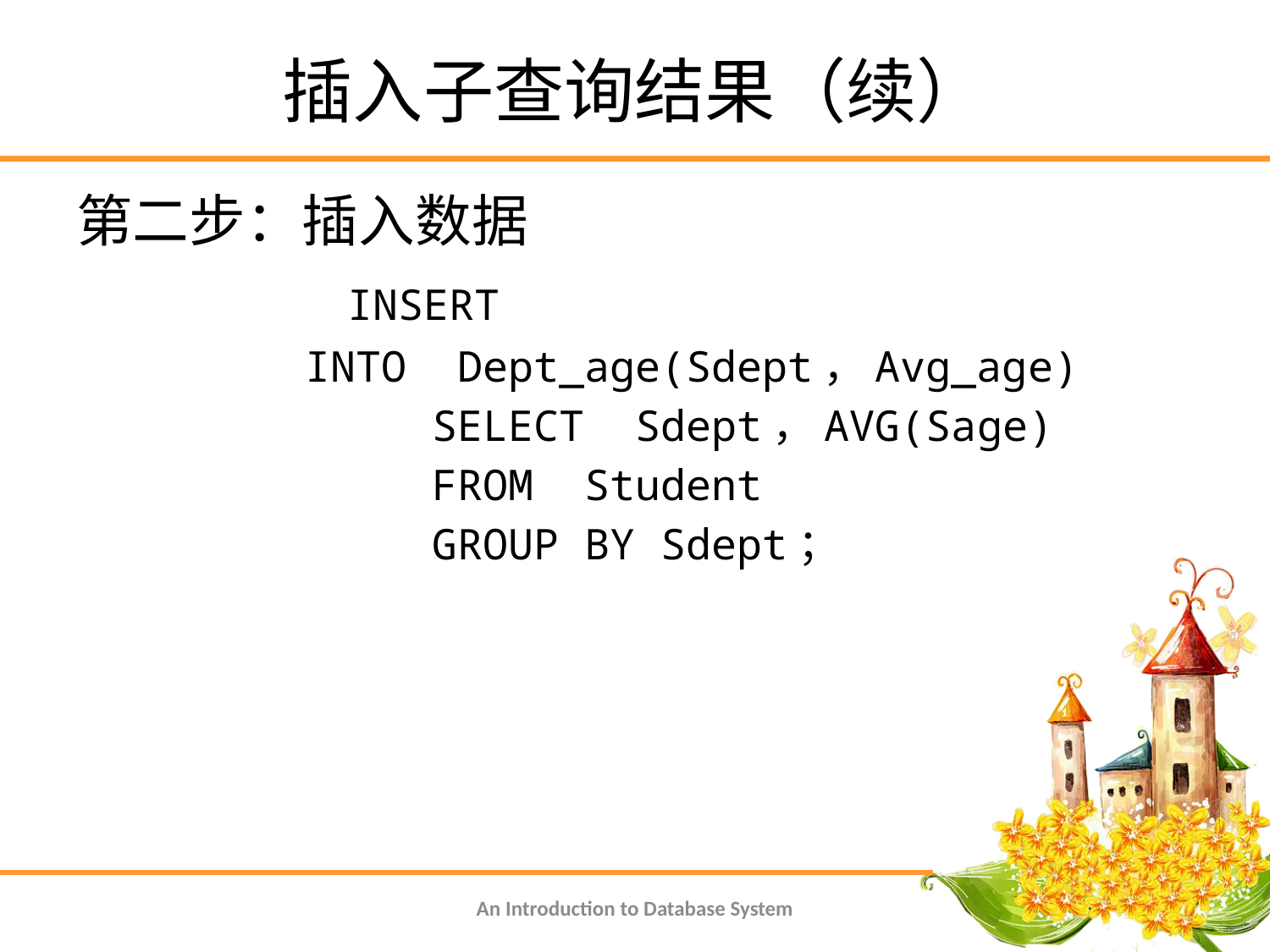

# 插入子查询结果（续）
第二步：插入数据
        INSERT
         INTO  Dept_age(Sdept，Avg_age)
              SELECT  Sdept，AVG(Sage)
              FROM  Student
              GROUP BY Sdept；
An Introduction to Database System